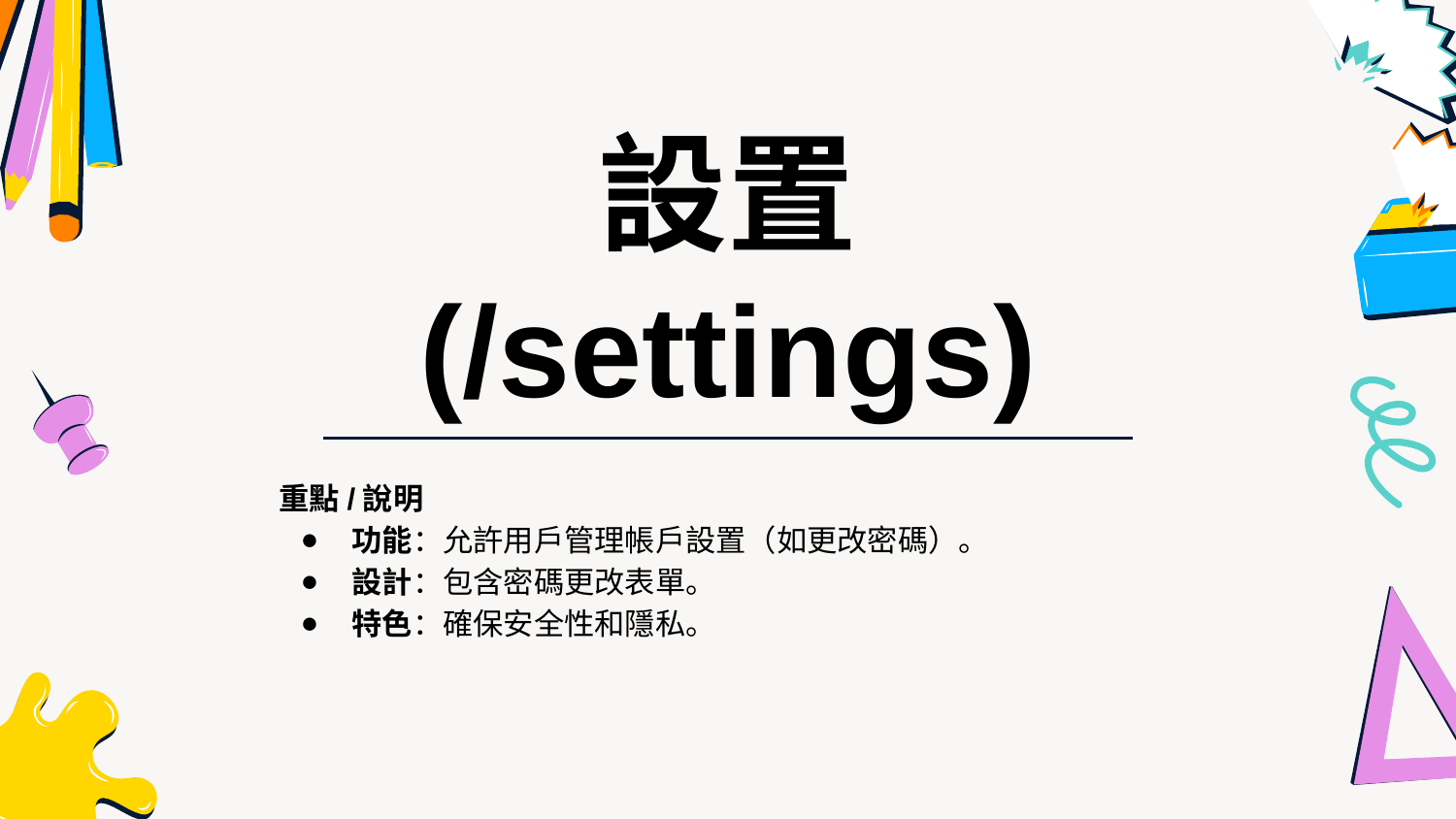

設置 (/settings)
重點/說明
功能：允許用戶管理帳戶設置（如更改密碼）。
設計：包含密碼更改表單。
特色：確保安全性和隱私。